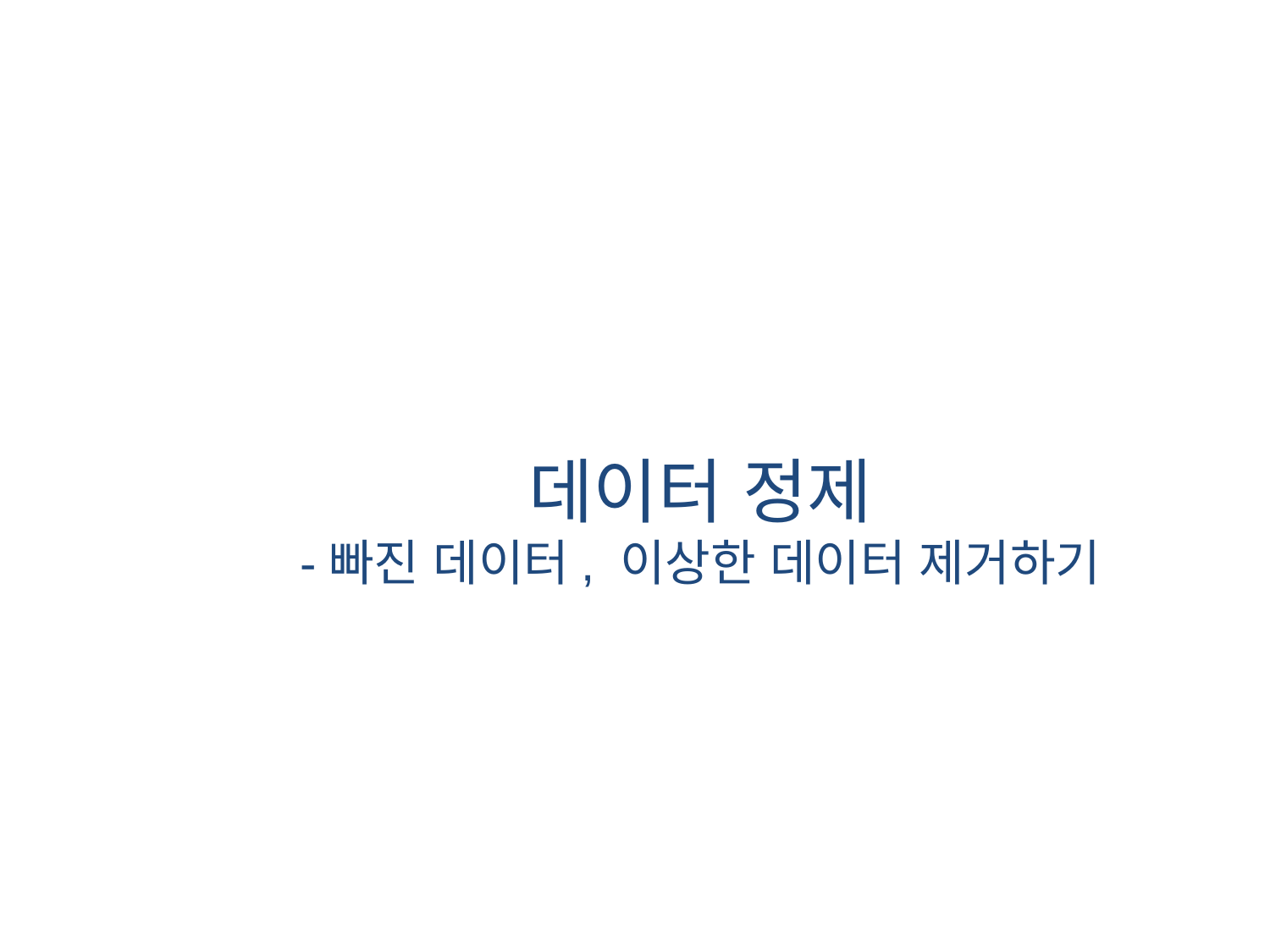

# 데이터 정제 -빠진 데이터, 이상한 데이터 제거하기